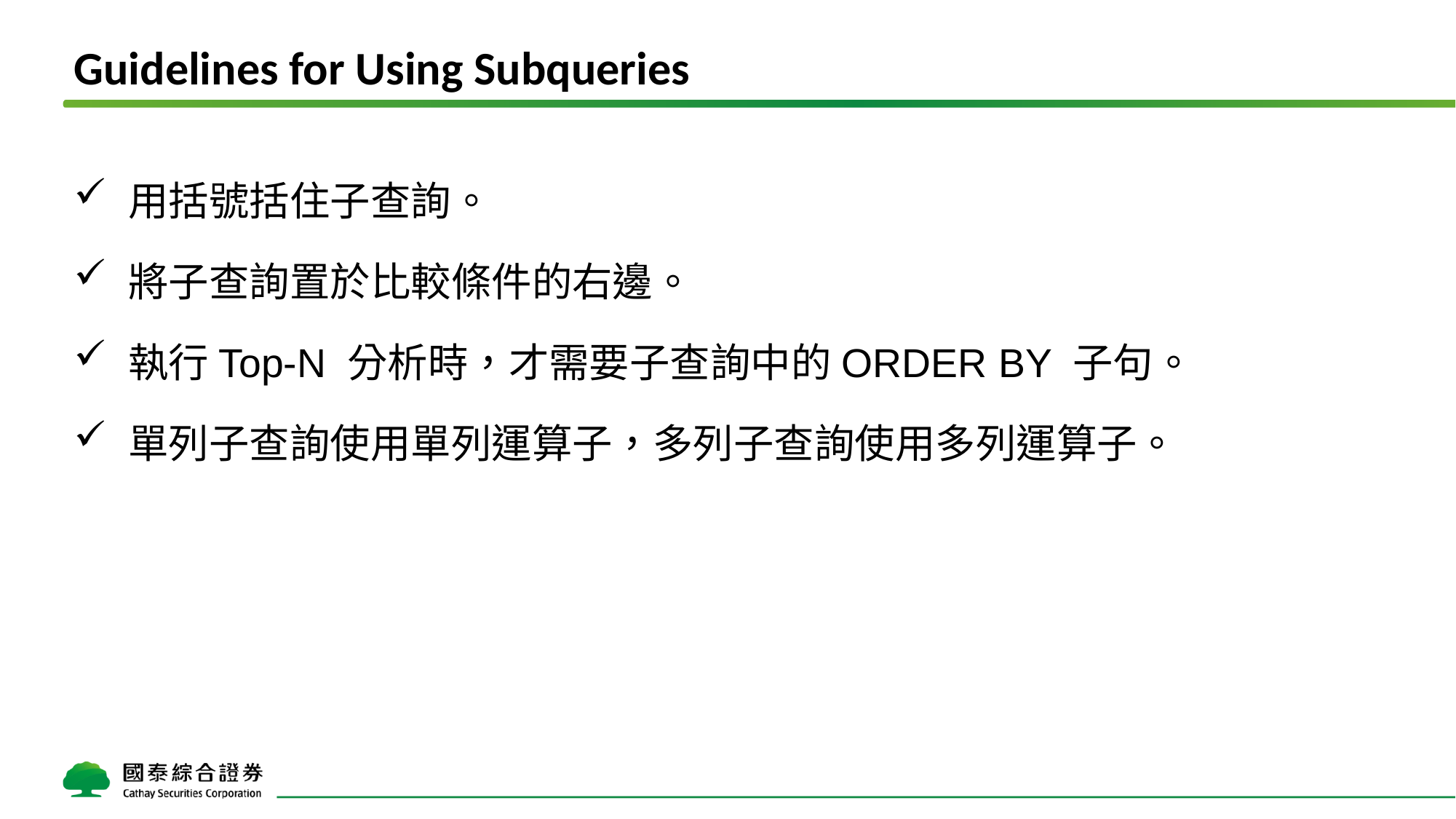

# Guidelines for Using Subqueries
用括號括住子查詢。
將子查詢置於比較條件的右邊。
執行Top-N 分析時，才需要子查詢中的ORDER BY 子句。
單列子查詢使用單列運算子，多列子查詢使用多列運算子。